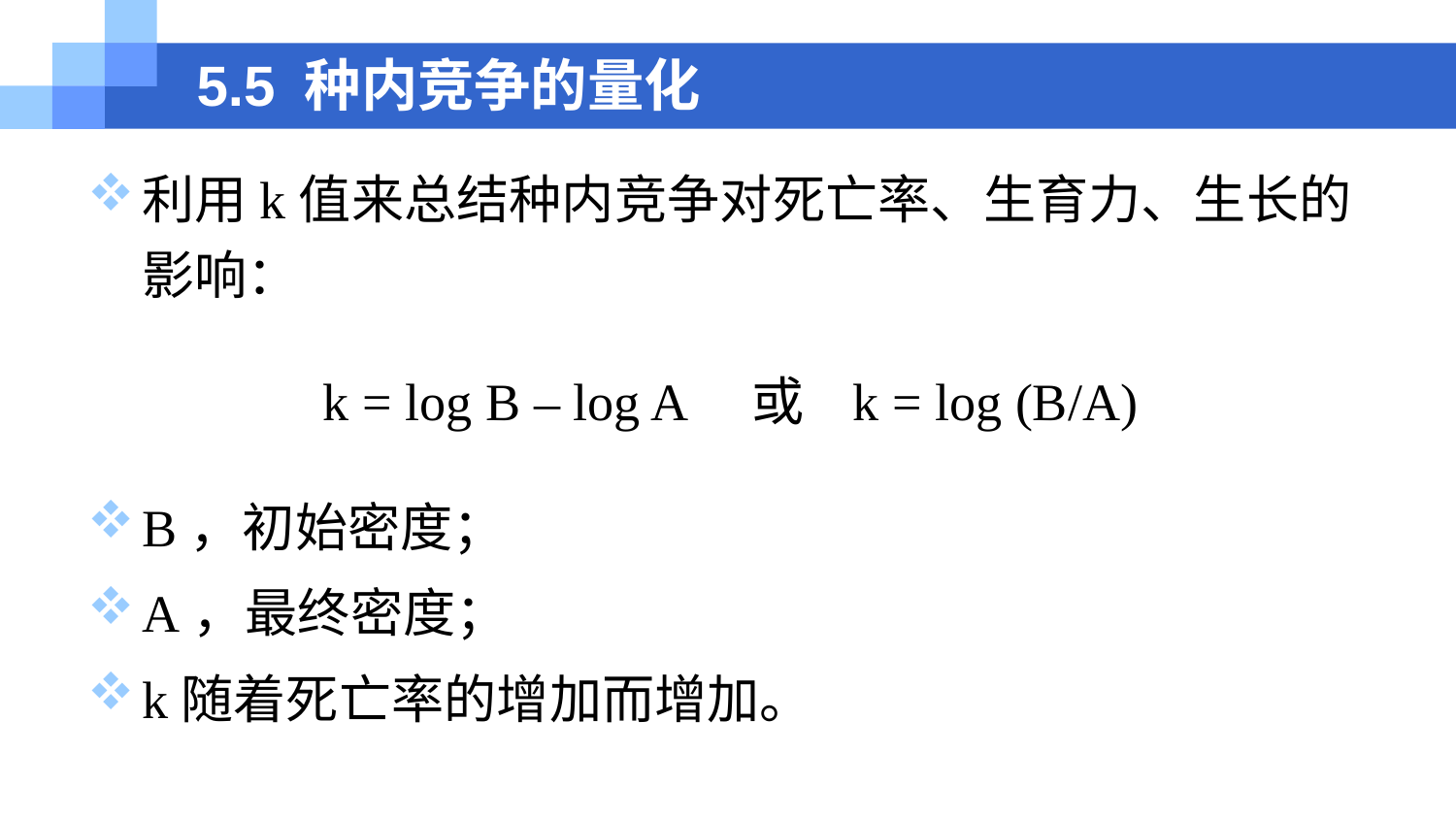

# 5.5 种内竞争的量化
利用k值来总结种内竞争对死亡率、生育力、生长的影响：

                  k = log B – log A    或   k = log (B/A)

B，初始密度；
A，最终密度；
k随着死亡率的增加而增加。